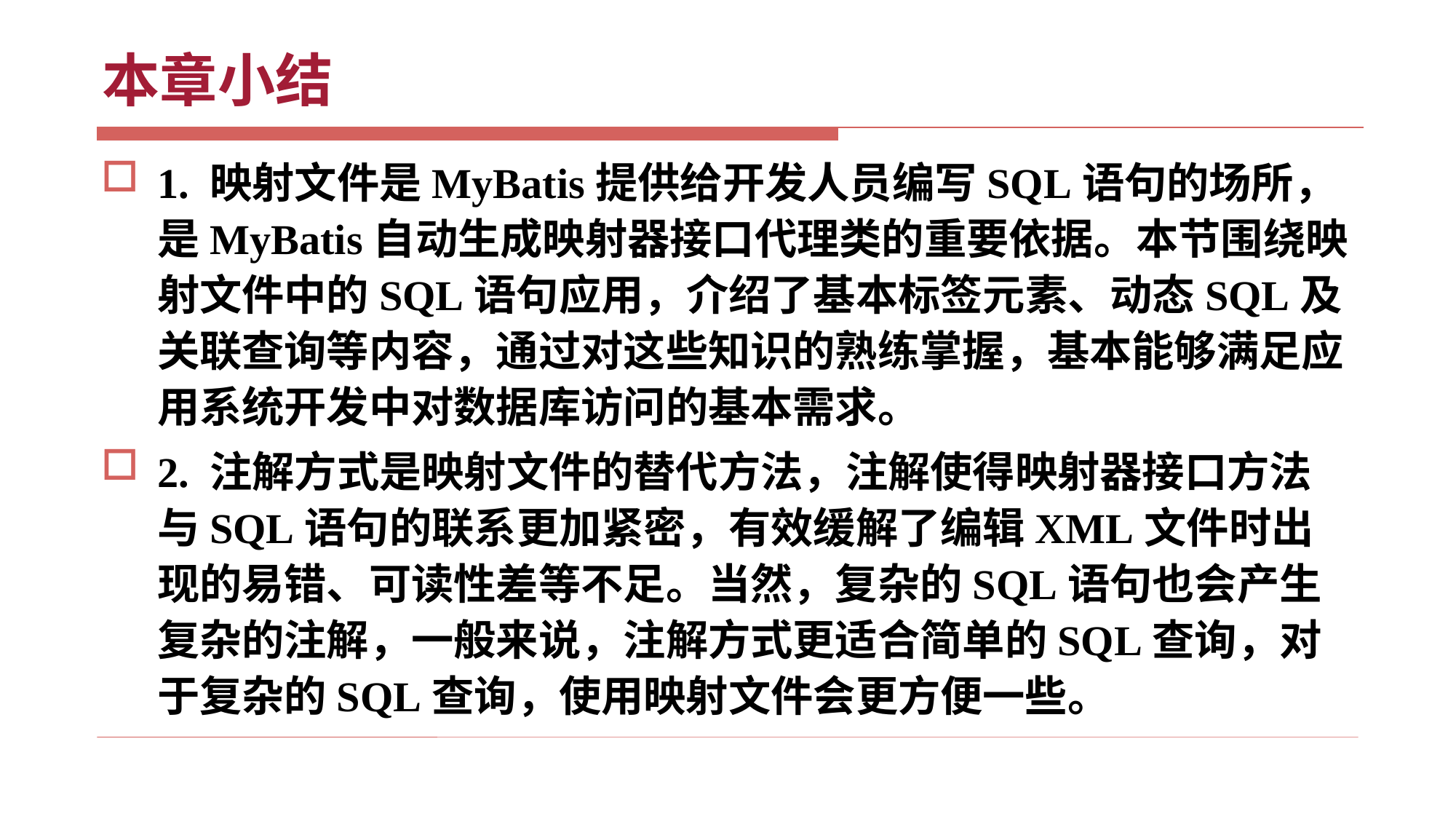

# 本章小结
1. 映射文件是MyBatis提供给开发人员编写SQL语句的场所，是MyBatis自动生成映射器接口代理类的重要依据。本节围绕映射文件中的SQL语句应用，介绍了基本标签元素、动态SQL及关联查询等内容，通过对这些知识的熟练掌握，基本能够满足应用系统开发中对数据库访问的基本需求。
2. 注解方式是映射文件的替代方法，注解使得映射器接口方法与SQL语句的联系更加紧密，有效缓解了编辑XML文件时出现的易错、可读性差等不足。当然，复杂的SQL语句也会产生复杂的注解，一般来说，注解方式更适合简单的SQL查询，对于复杂的SQL查询，使用映射文件会更方便一些。
61